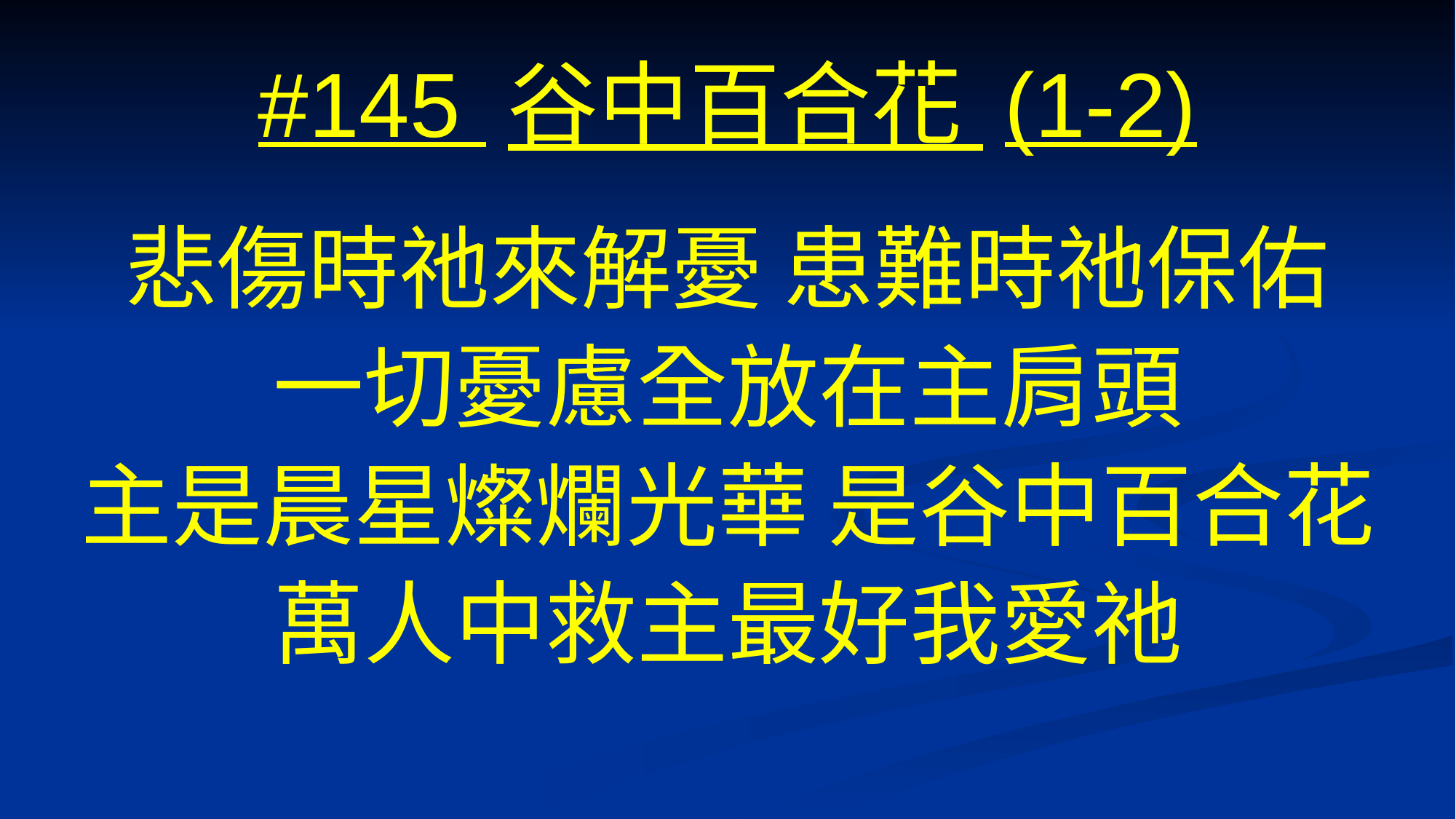

# #145 谷中百合花 (1-2)
悲傷時祂來解憂 患難時祂保佑
一切憂慮全放在主肩頭
主是晨星燦爛光華 是谷中百合花
萬人中救主最好我愛祂